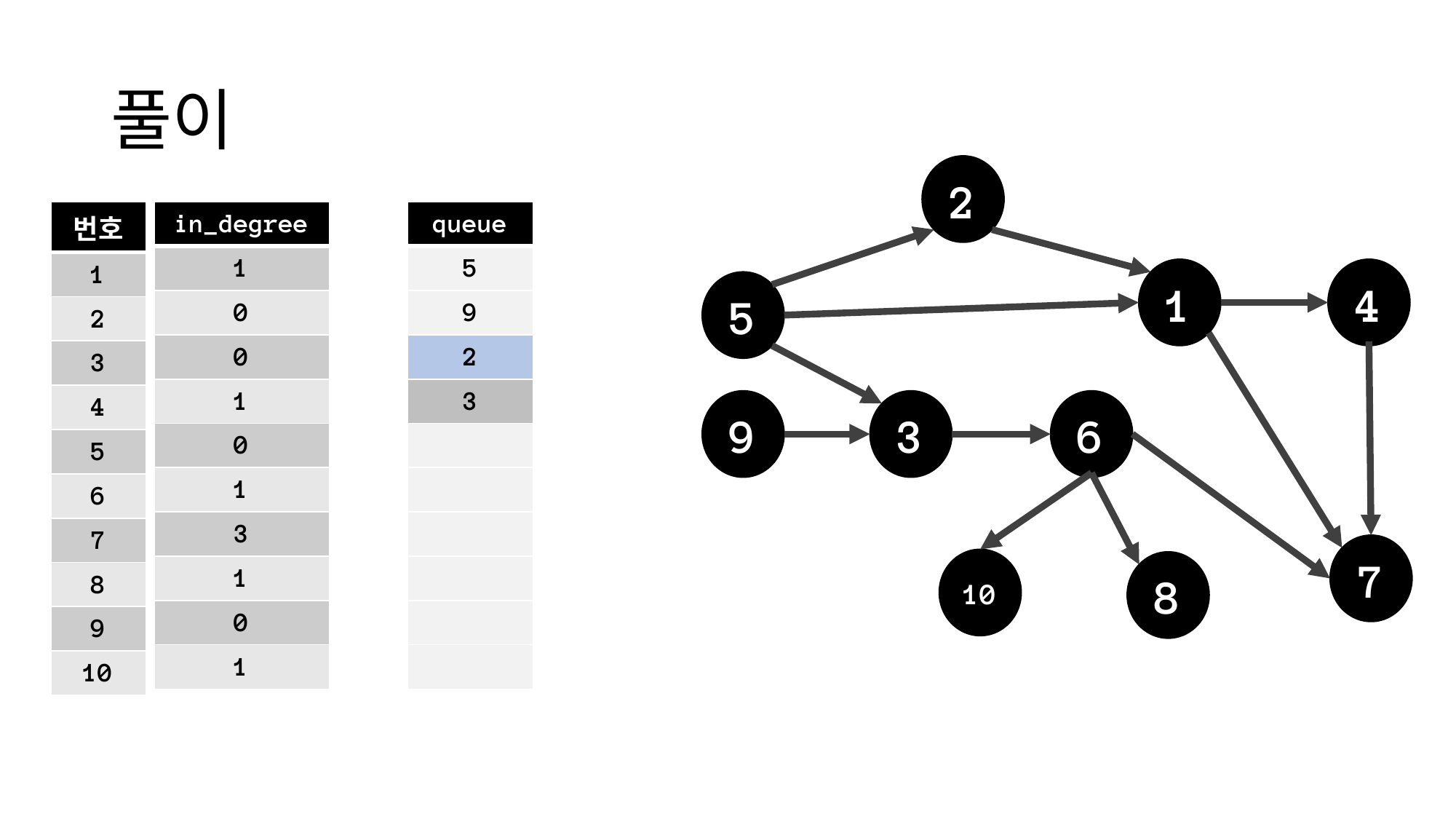

# 풀이
2
| 번호 |
| --- |
| 1 |
| 2 |
| 3 |
| 4 |
| 5 |
| 6 |
| 7 |
| 8 |
| 9 |
| 10 |
| in\_degree |
| --- |
| 1 |
| 0 |
| 0 |
| 1 |
| 0 |
| 1 |
| 3 |
| 1 |
| 0 |
| 1 |
| queue |
| --- |
| 5 |
| 9 |
| 2 |
| 3 |
|  |
|  |
|  |
|  |
|  |
|  |
1
4
5
9
3
6
7
10
8